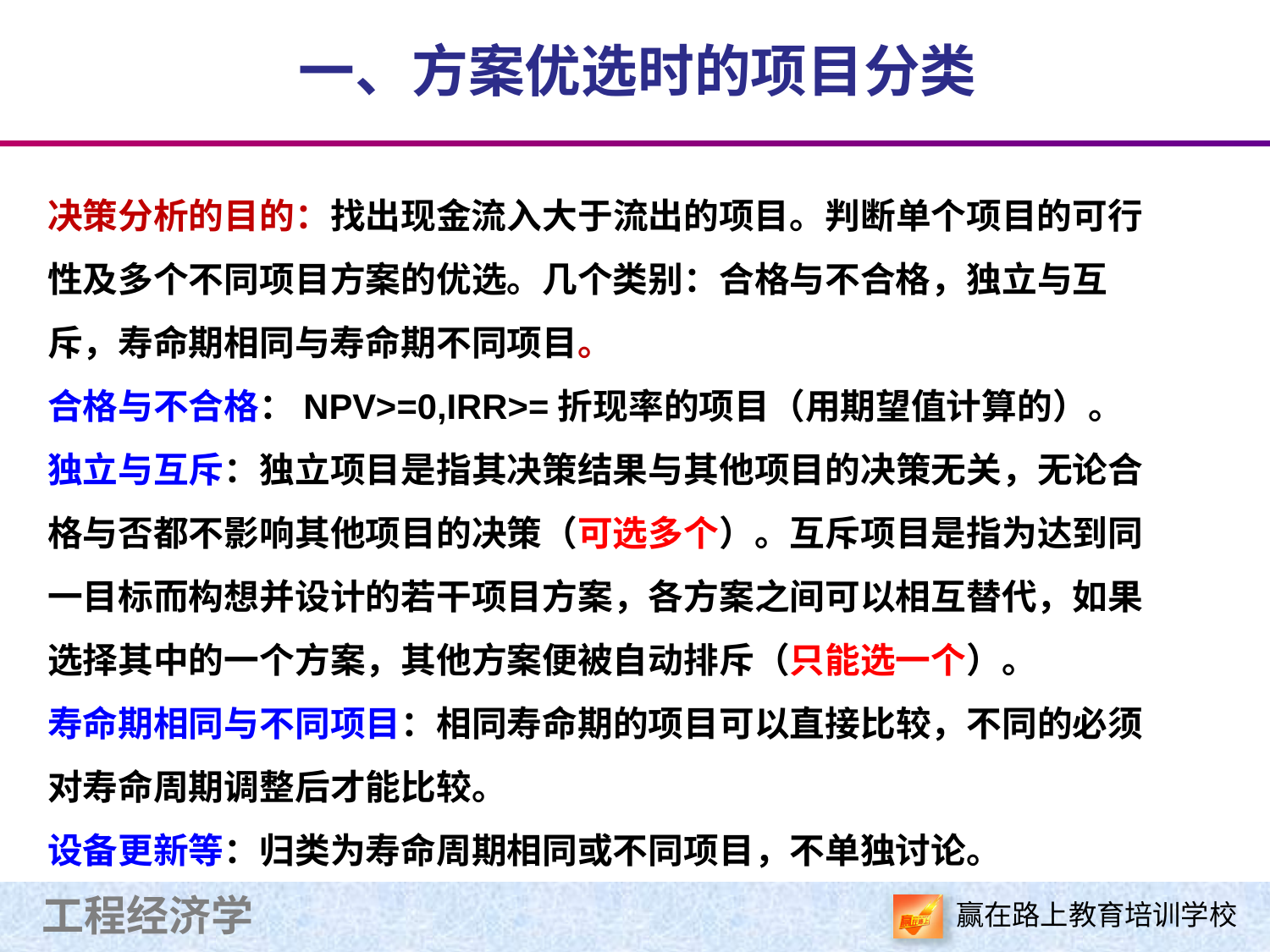

一、方案优选时的项目分类
决策分析的目的：找出现金流入大于流出的项目。判断单个项目的可行性及多个不同项目方案的优选。几个类别：合格与不合格，独立与互斥，寿命期相同与寿命期不同项目。
合格与不合格：NPV>=0,IRR>=折现率的项目（用期望值计算的）。
独立与互斥：独立项目是指其决策结果与其他项目的决策无关，无论合格与否都不影响其他项目的决策（可选多个）。互斥项目是指为达到同一目标而构想并设计的若干项目方案，各方案之间可以相互替代，如果选择其中的一个方案，其他方案便被自动排斥（只能选一个）。
寿命期相同与不同项目：相同寿命期的项目可以直接比较，不同的必须对寿命周期调整后才能比较。
设备更新等：归类为寿命周期相同或不同项目，不单独讨论。